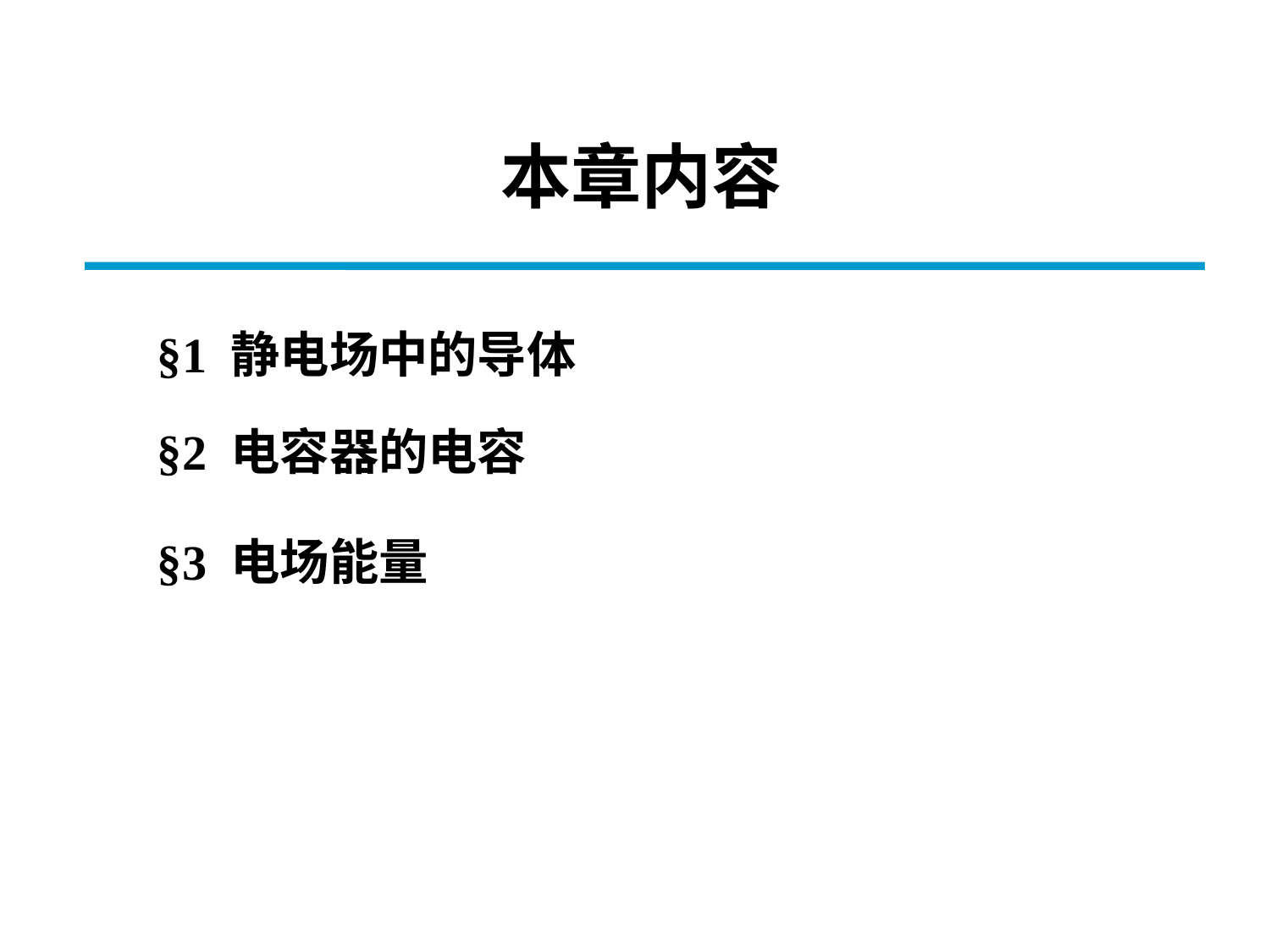

本章内容

§1 静电场中的导体
§2 电容器的电容
§3 电场能量